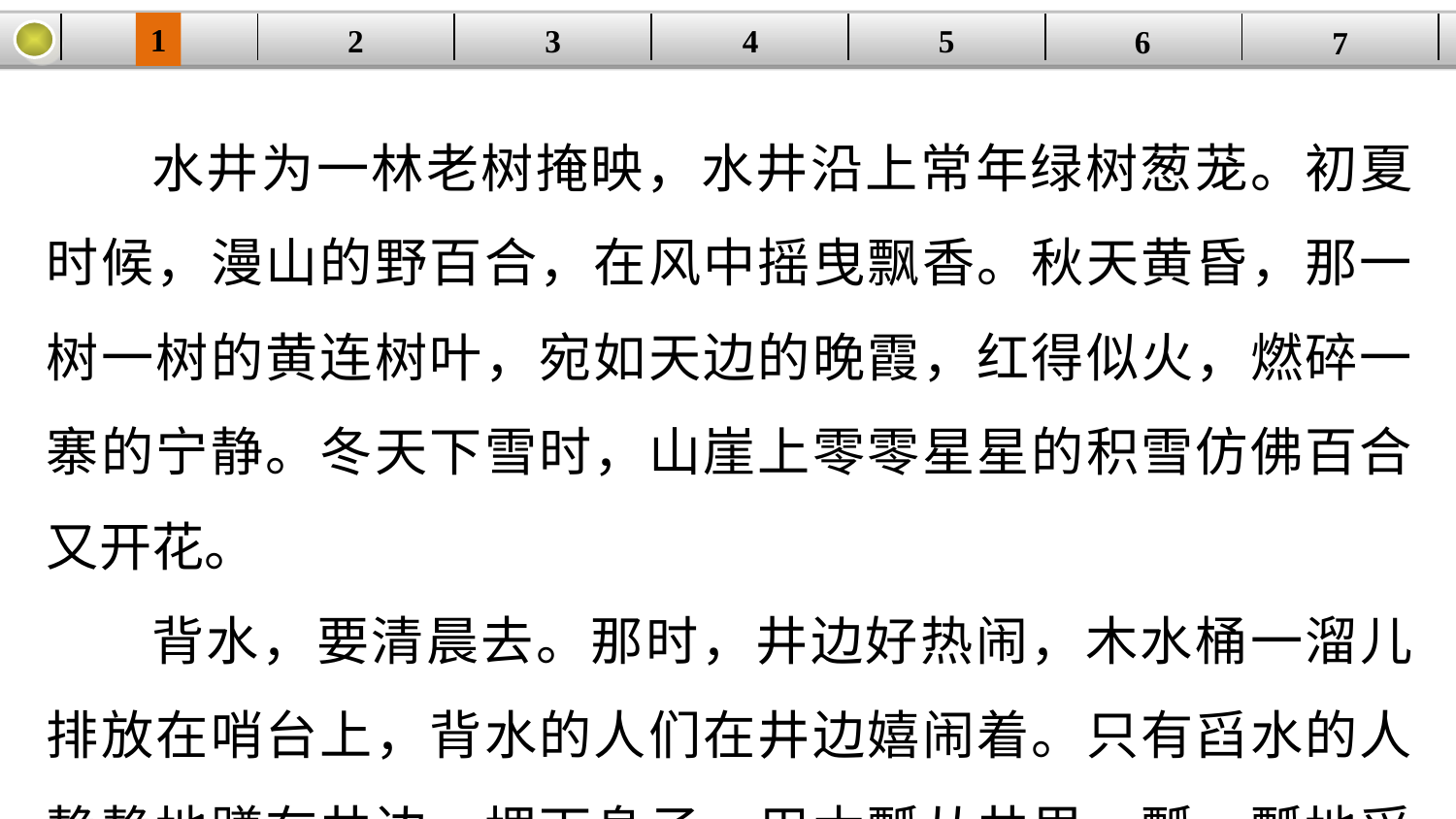

1
5
3
2
|  |  |  |  |  |  |  |
| --- | --- | --- | --- | --- | --- | --- |
4
6
7

水井为一林老树掩映，水井沿上常年绿树葱茏。初夏时候，漫山的野百合，在风中摇曳飘香。秋天黄昏，那一树一树的黄连树叶，宛如天边的晚霞，红得似火，燃碎一寨的宁静。冬天下雪时，山崖上零零星星的积雪仿佛百合又开花。
背水，要清晨去。那时，井边好热闹，木水桶一溜儿排放在哨台上，背水的人们在井边嬉闹着。只有舀水的人静静地蹲在井边，埋下身子，用木瓢从井里一瓢一瓢地舀水，